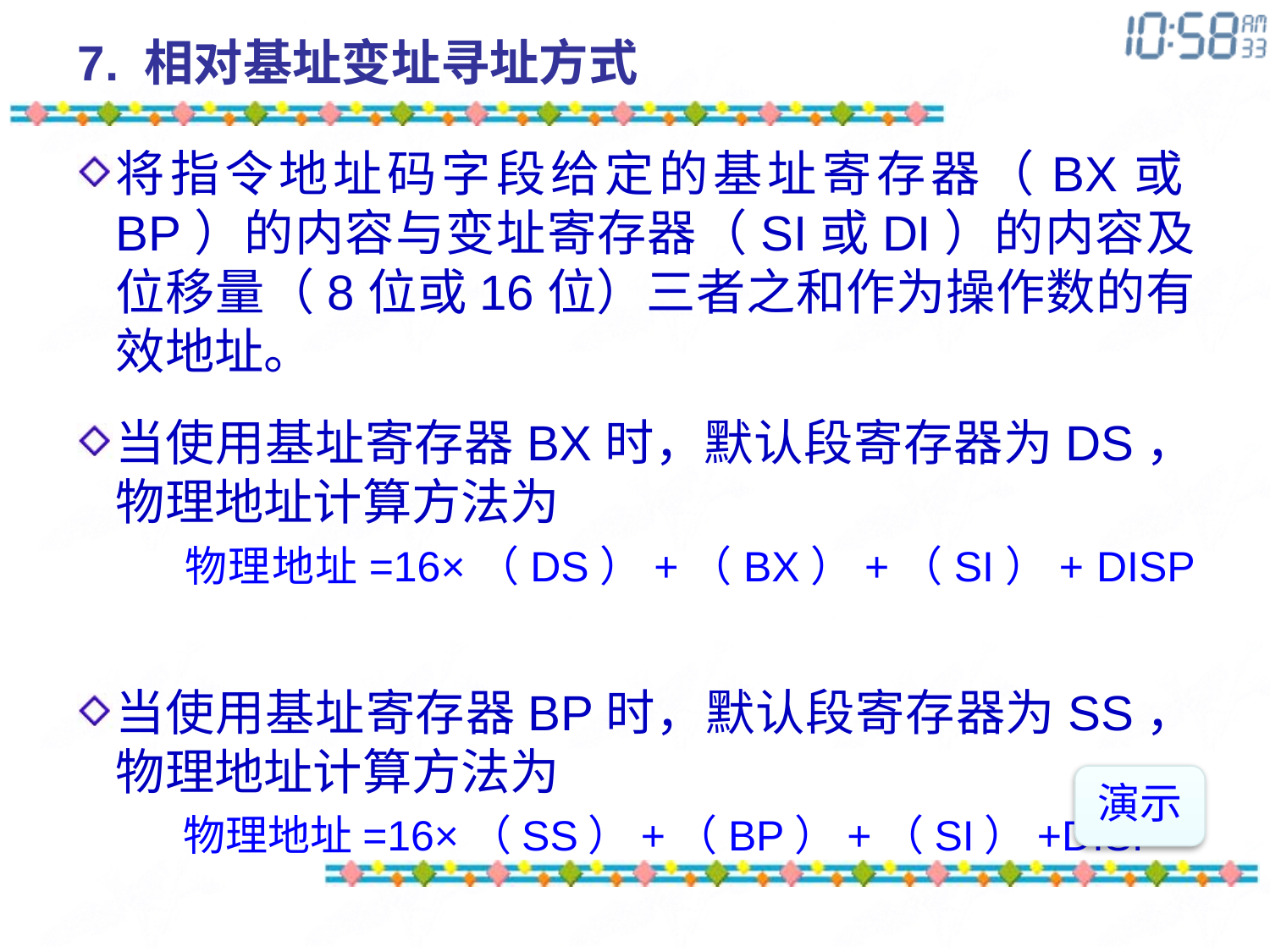

# 7. 相对基址变址寻址方式
将指令地址码字段给定的基址寄存器（BX或BP）的内容与变址寄存器（SI或DI）的内容及位移量（8位或16位）三者之和作为操作数的有效地址。
当使用基址寄存器BX时，默认段寄存器为DS，物理地址计算方法为
         物理地址=16×（DS）+（BX）+（SI）+ DISP
当使用基址寄存器BP时，默认段寄存器为SS，物理地址计算方法为
          物理地址=16×（SS）+（BP）+（SI）+DISP
演示